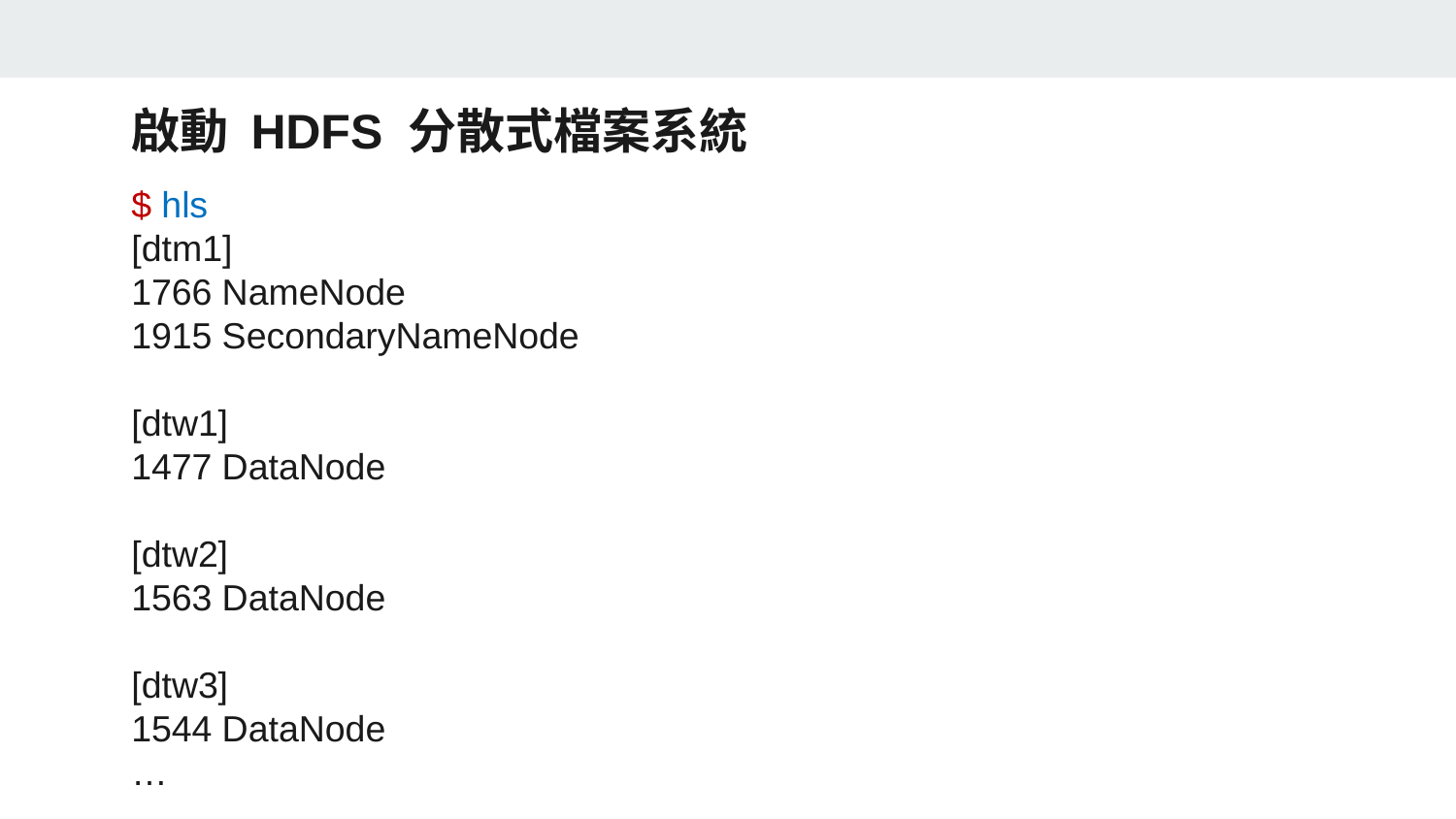

啟動 HDFS 分散式檔案系統
$ hls
[dtm1]
1766 NameNode
1915 SecondaryNameNode

[dtw1]
1477 DataNode

[dtw2]
1563 DataNode

[dtw3]
1544 DataNode
…